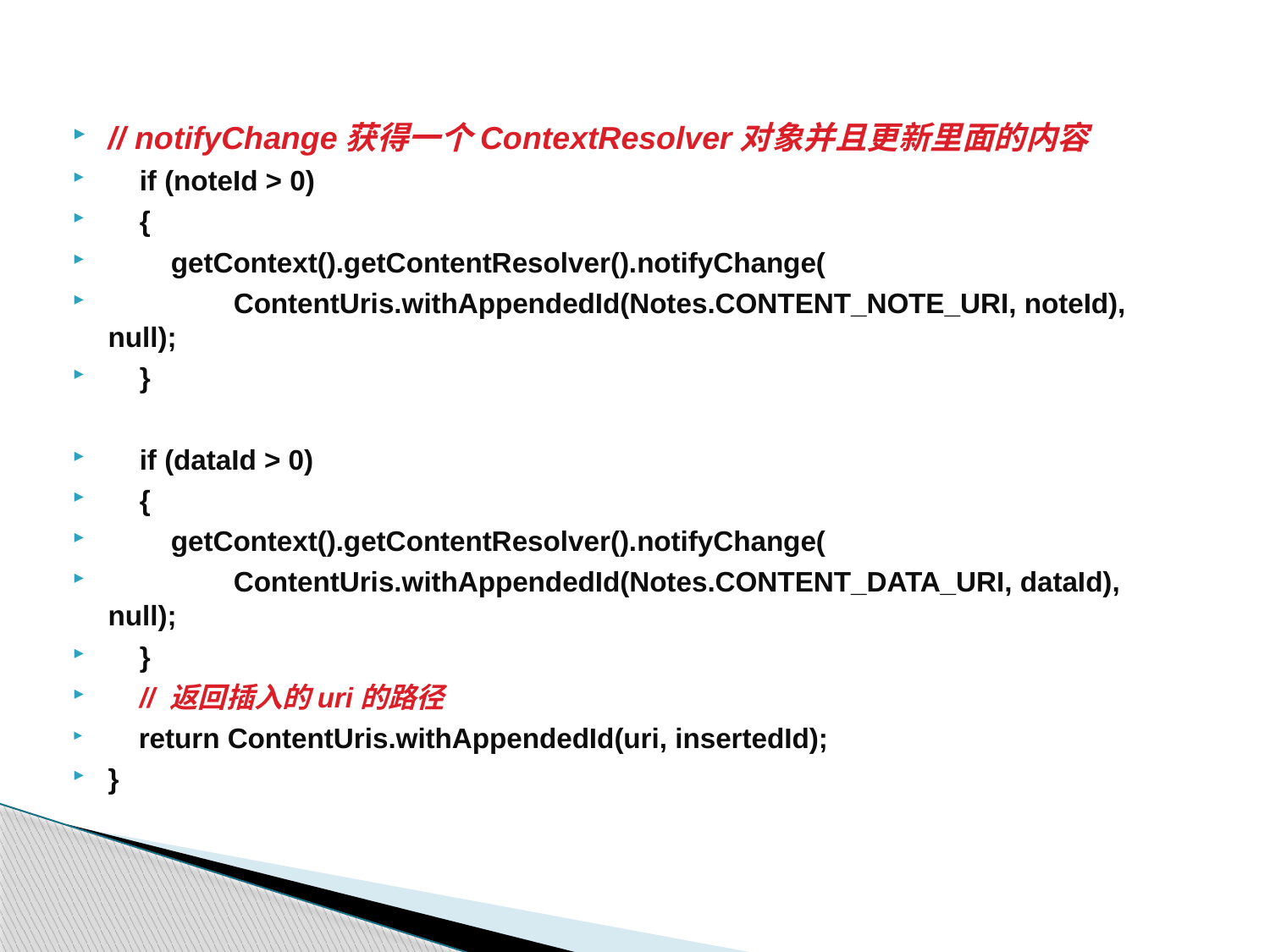

// notifyChange获得一个ContextResolver对象并且更新里面的内容
    if (noteId > 0)
    {
        getContext().getContentResolver().notifyChange(
                ContentUris.withAppendedId(Notes.CONTENT_NOTE_URI, noteId), null);
    }

    if (dataId > 0)
    {
        getContext().getContentResolver().notifyChange(
                ContentUris.withAppendedId(Notes.CONTENT_DATA_URI, dataId), null);
    }
    // 返回插入的uri的路径
    return ContentUris.withAppendedId(uri, insertedId);
}